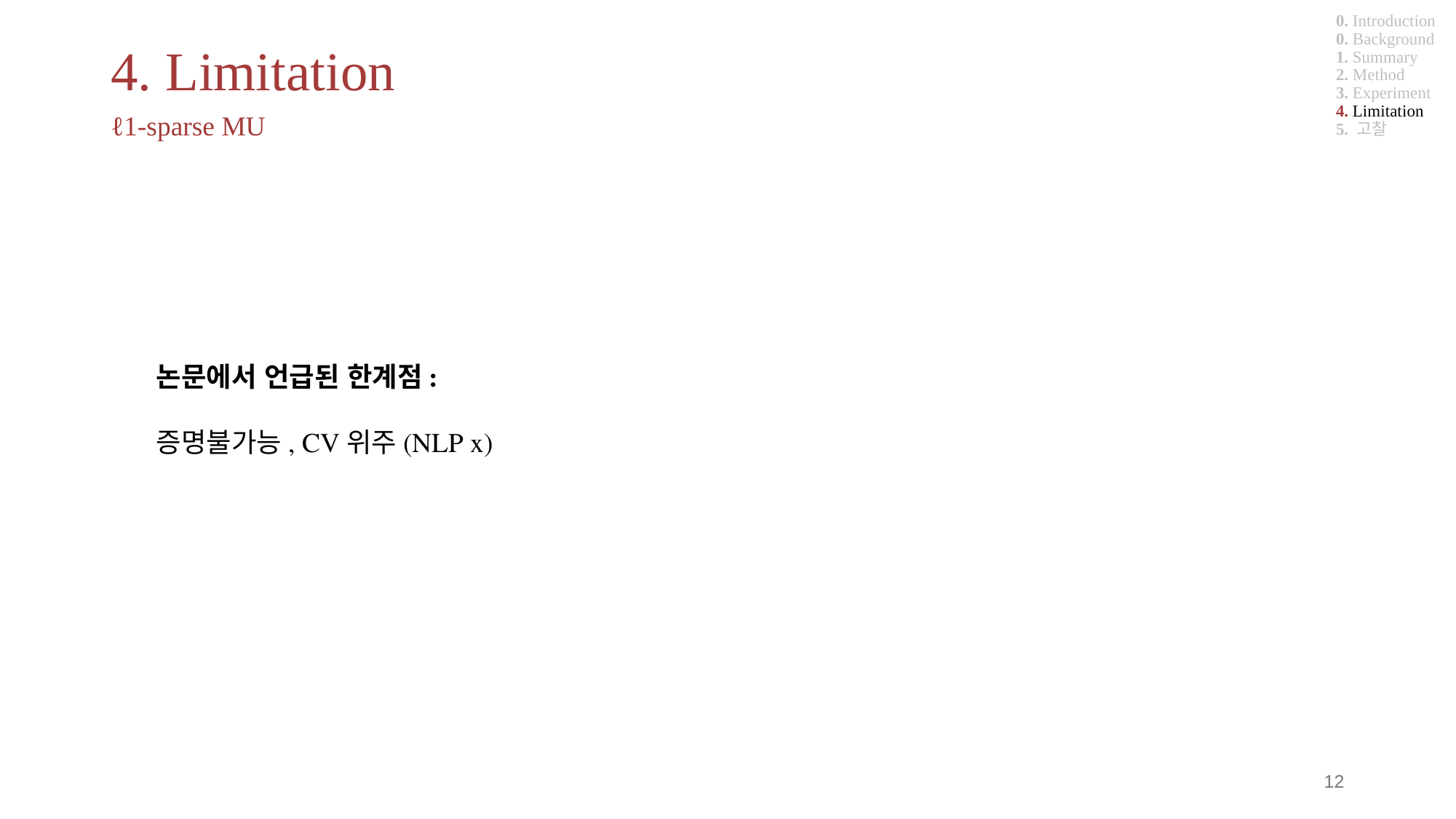

# 4. Limitation
0. Introduction
0. Background
1. Summary
2. Method
3. Experiment
4. Limitation
5. 고찰
ℓ1-sparse MU
논문에서 언급된 한계점:

증명불가능, CV위주(NLP x)
12